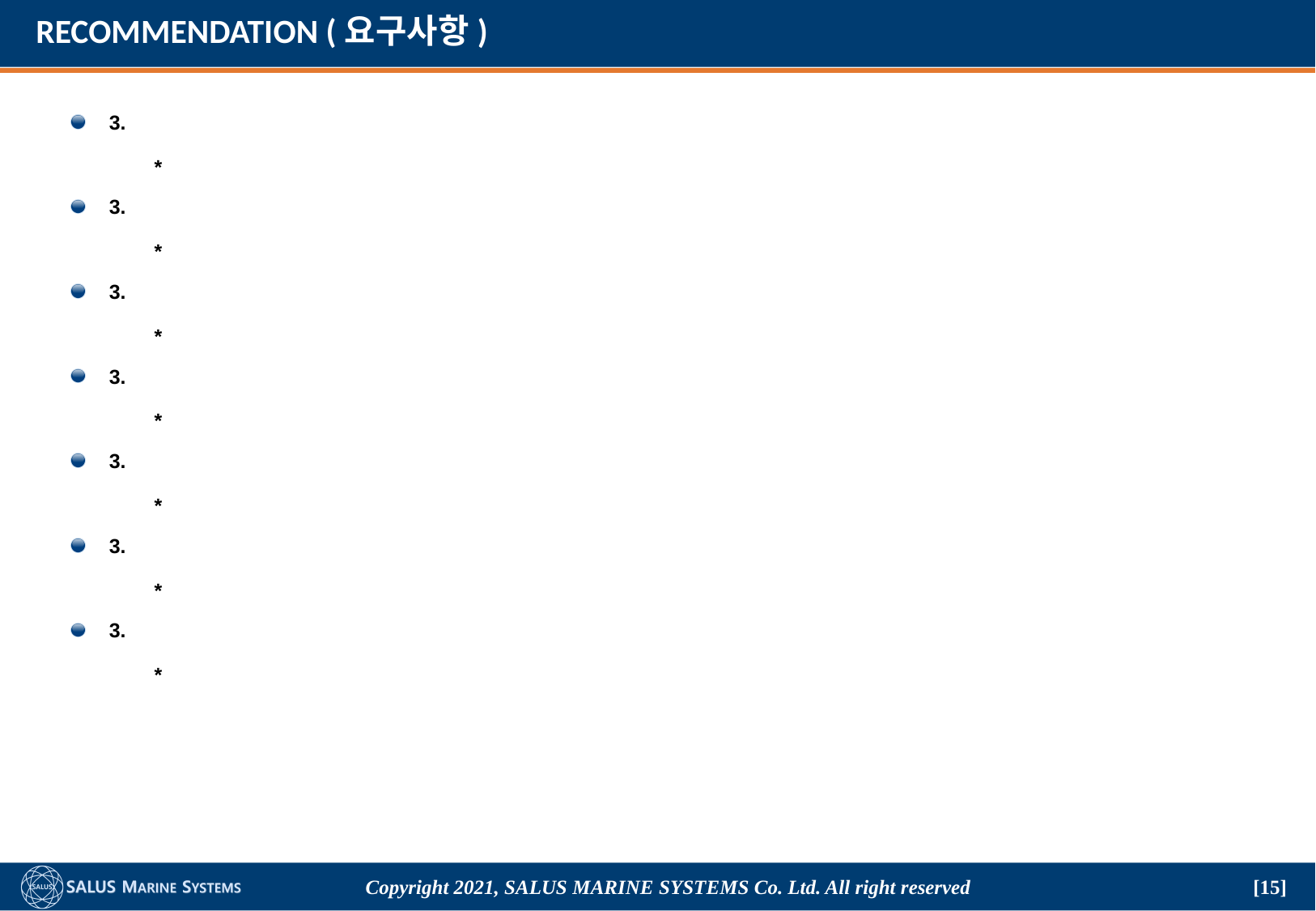

# RECOMMENDATION (요구사항)
3.
	*
3.
	*
3.
	*
3.
	*
3.
	*
3.
	*
3.
	*

Copyright 2021, SALUS Marine Systems Co. Ltd. All right reserved
[15]